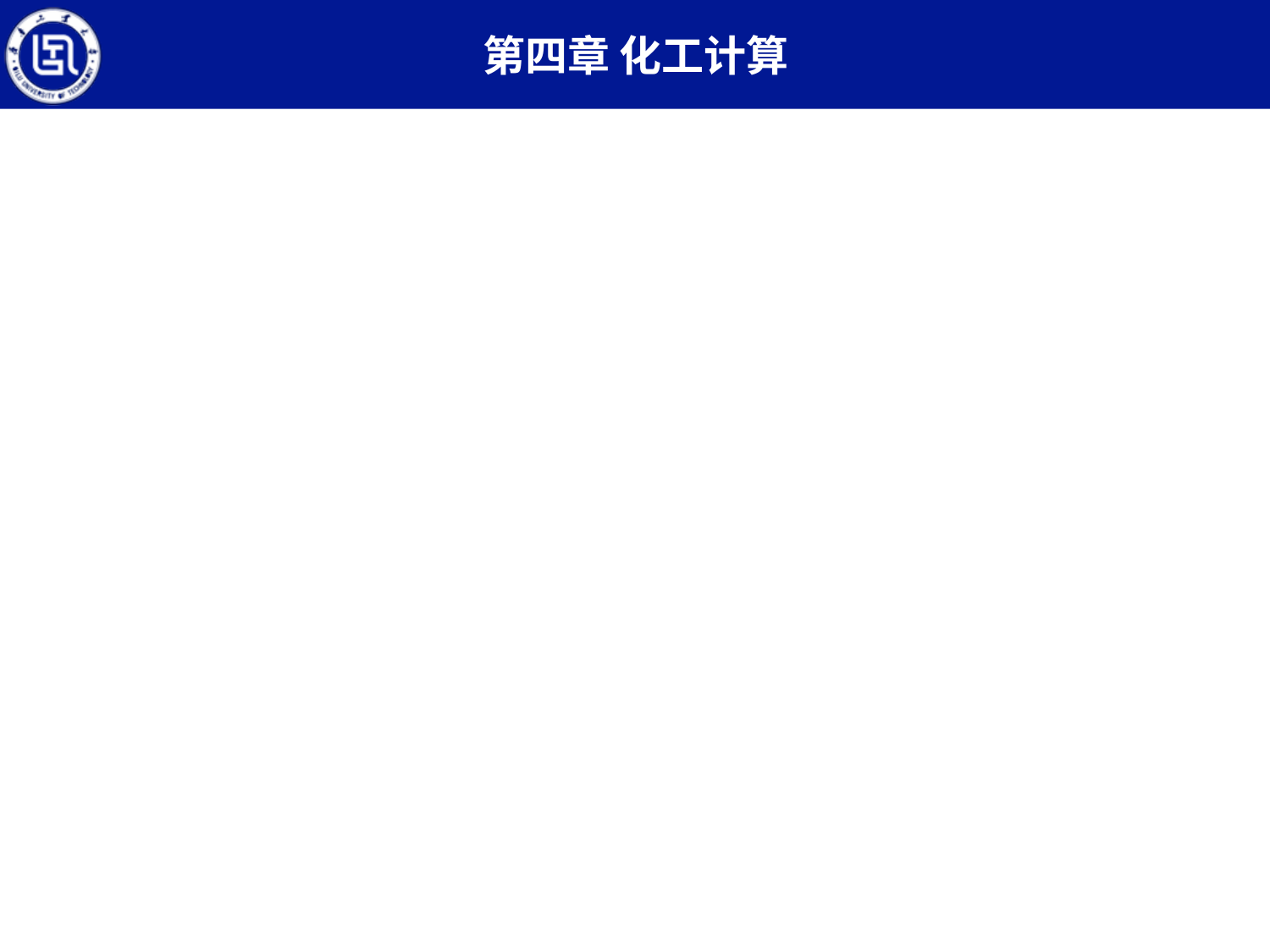

#
式中： ni为一级水平i类基团个数； mk为二级水平k类基团个数；令w=0为一级水平估算，令w=1为二级水平估算。